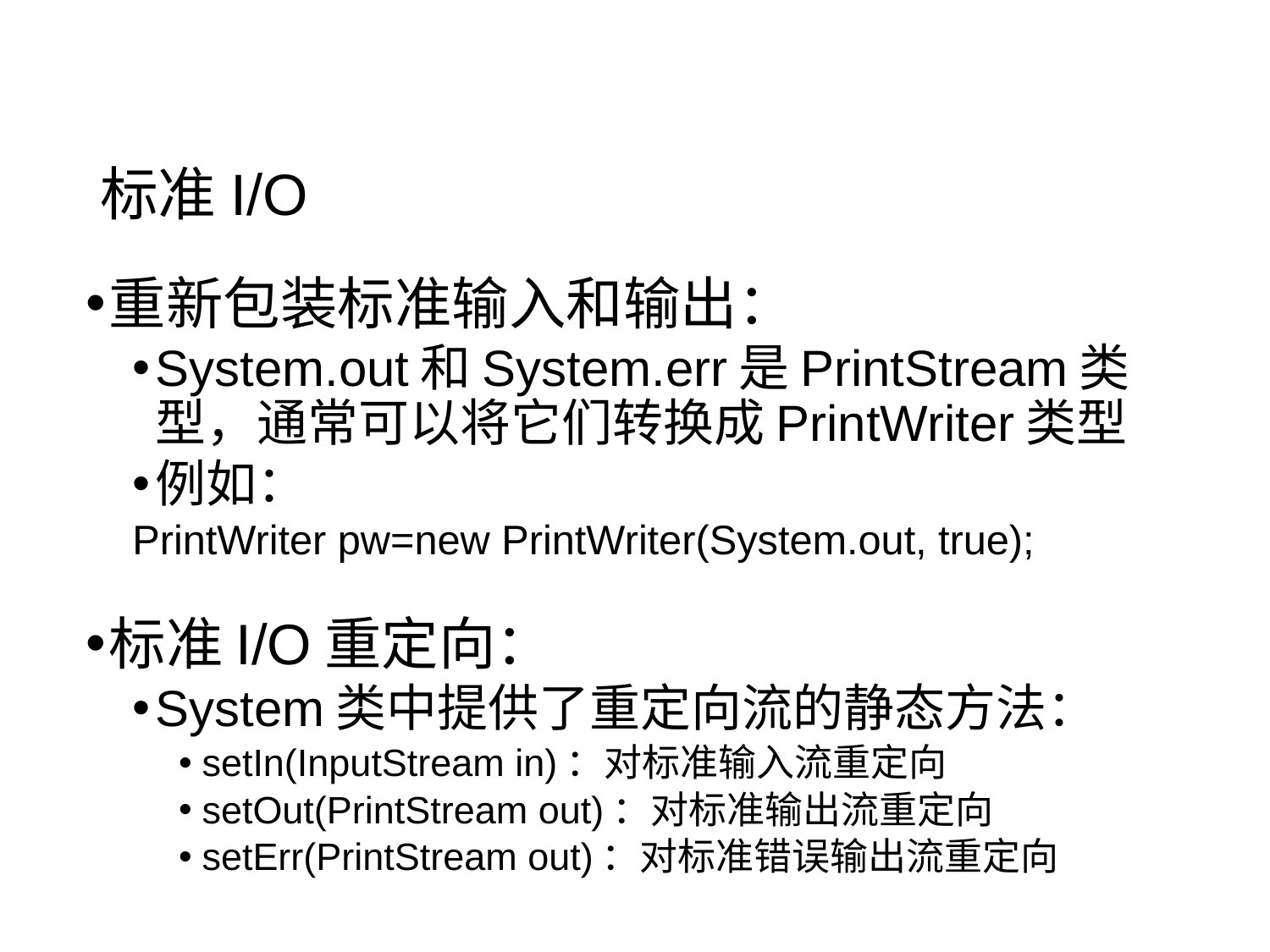

# 标准I/O
重新包装标准输入和输出：
System.out和System.err是PrintStream类型，通常可以将它们转换成PrintWriter类型
例如：
PrintWriter pw=new PrintWriter(System.out, true);

标准I/O重定向：
System类中提供了重定向流的静态方法：
setIn(InputStream in)：对标准输入流重定向
setOut(PrintStream out)：对标准输出流重定向
setErr(PrintStream out)：对标准错误输出流重定向